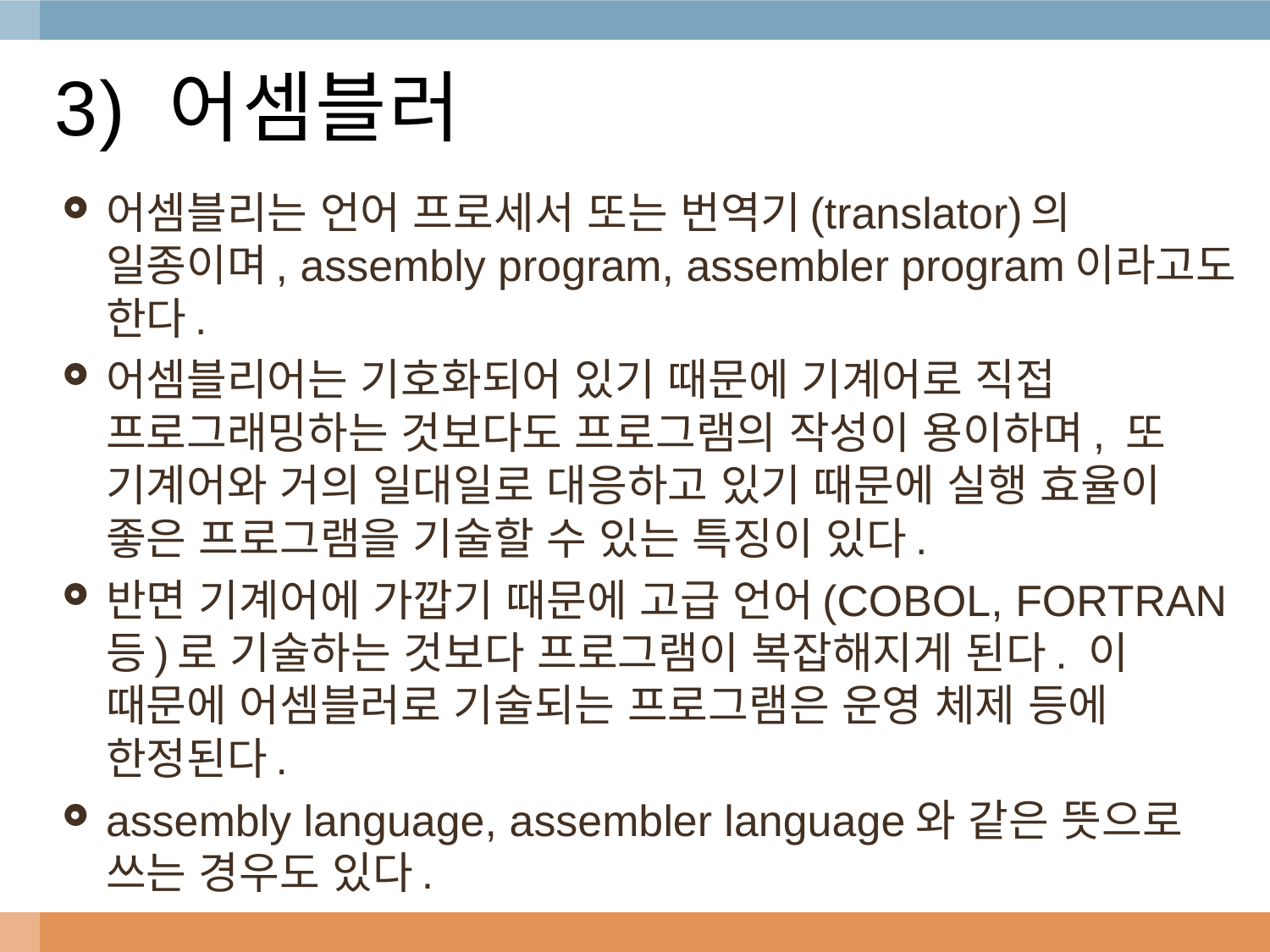

# 3) 어셈블러
어셈블리는 언어 프로세서 또는 번역기(translator)의 일종이며, assembly program, assembler program이라고도 한다.
어셈블리어는 기호화되어 있기 때문에 기계어로 직접 프로그래밍하는 것보다도 프로그램의 작성이 용이하며, 또 기계어와 거의 일대일로 대응하고 있기 때문에 실행 효율이 좋은 프로그램을 기술할 수 있는 특징이 있다.
반면 기계어에 가깝기 때문에 고급 언어(COBOL, FORTRAN 등)로 기술하는 것보다 프로그램이 복잡해지게 된다. 이 때문에 어셈블러로 기술되는 프로그램은 운영 체제 등에 한정된다.
assembly language, assembler language와 같은 뜻으로 쓰는 경우도 있다.